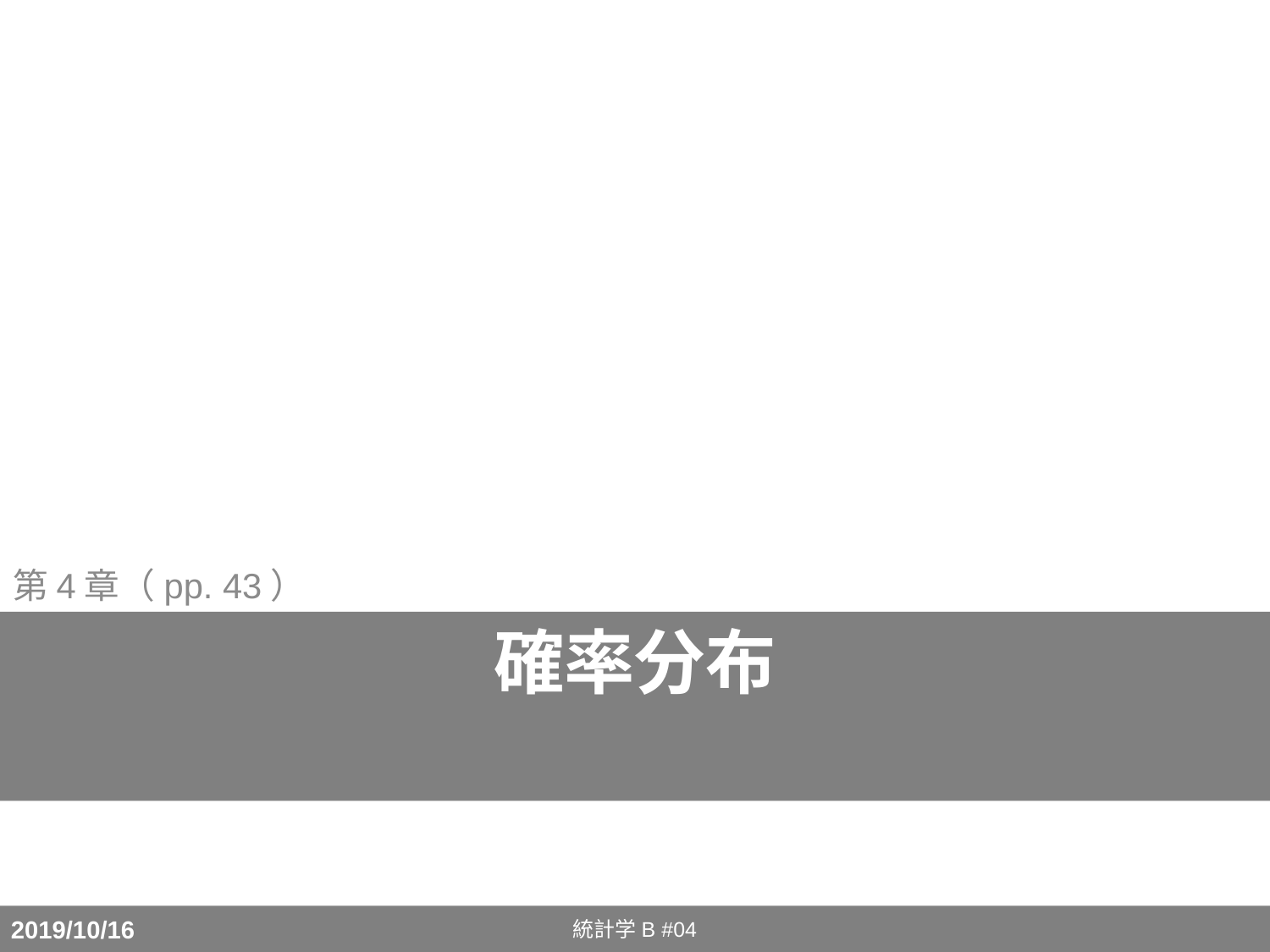

第4章（pp. 43）
# 確率分布
統計学B #04
2019/10/16